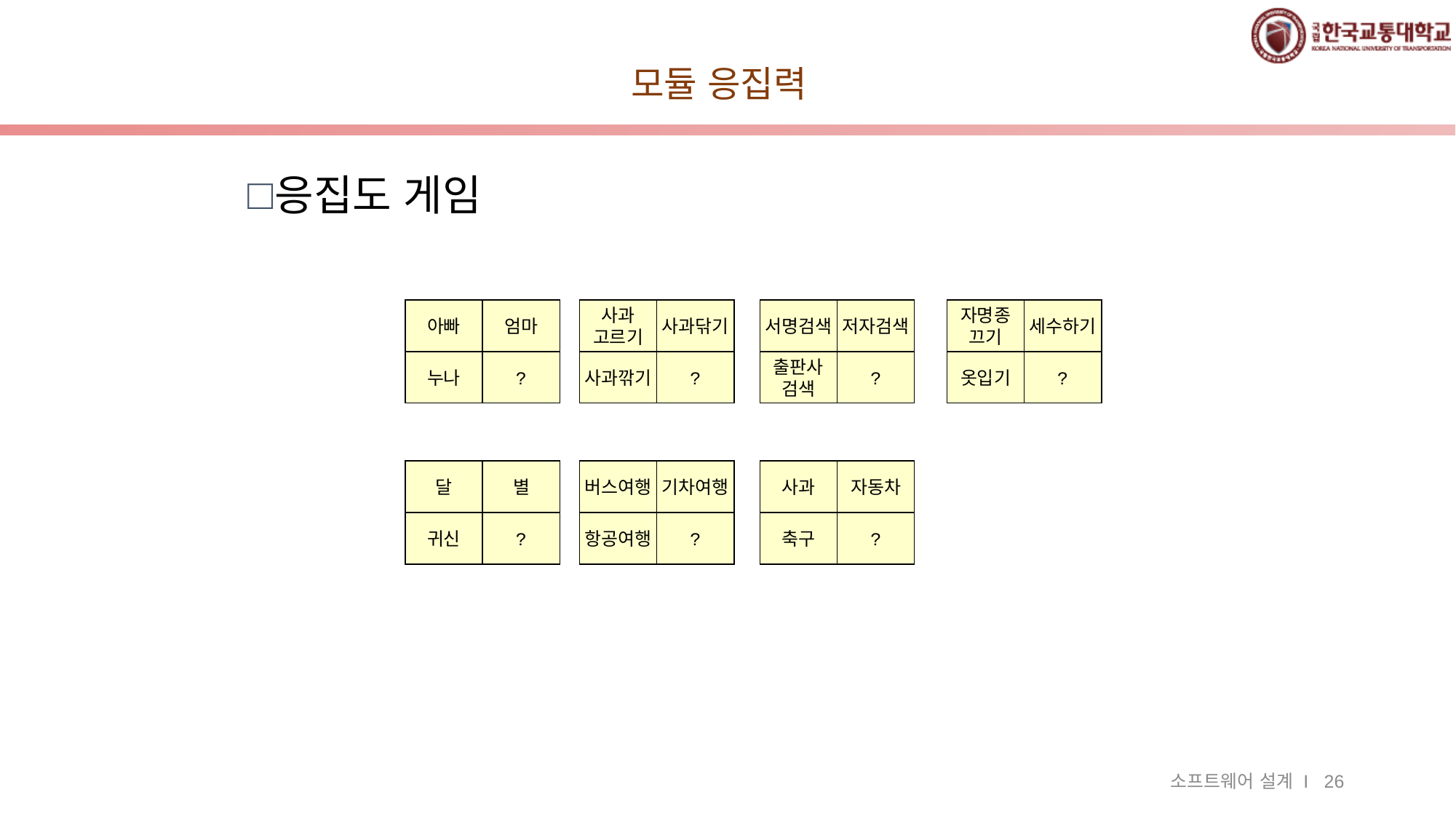

# 모듈 응집력
응집도 게임
아빠
엄마
누나
?
사과
고르기
사과닦기
사과깎기
?
서명검색
저자검색
출판사
검색
?
자명종
끄기
세수하기
옷입기
?
달
별
귀신
?
버스여행
기차여행
항공여행
?
사과
자동차
축구
?
소프트웨어 설계 I   26